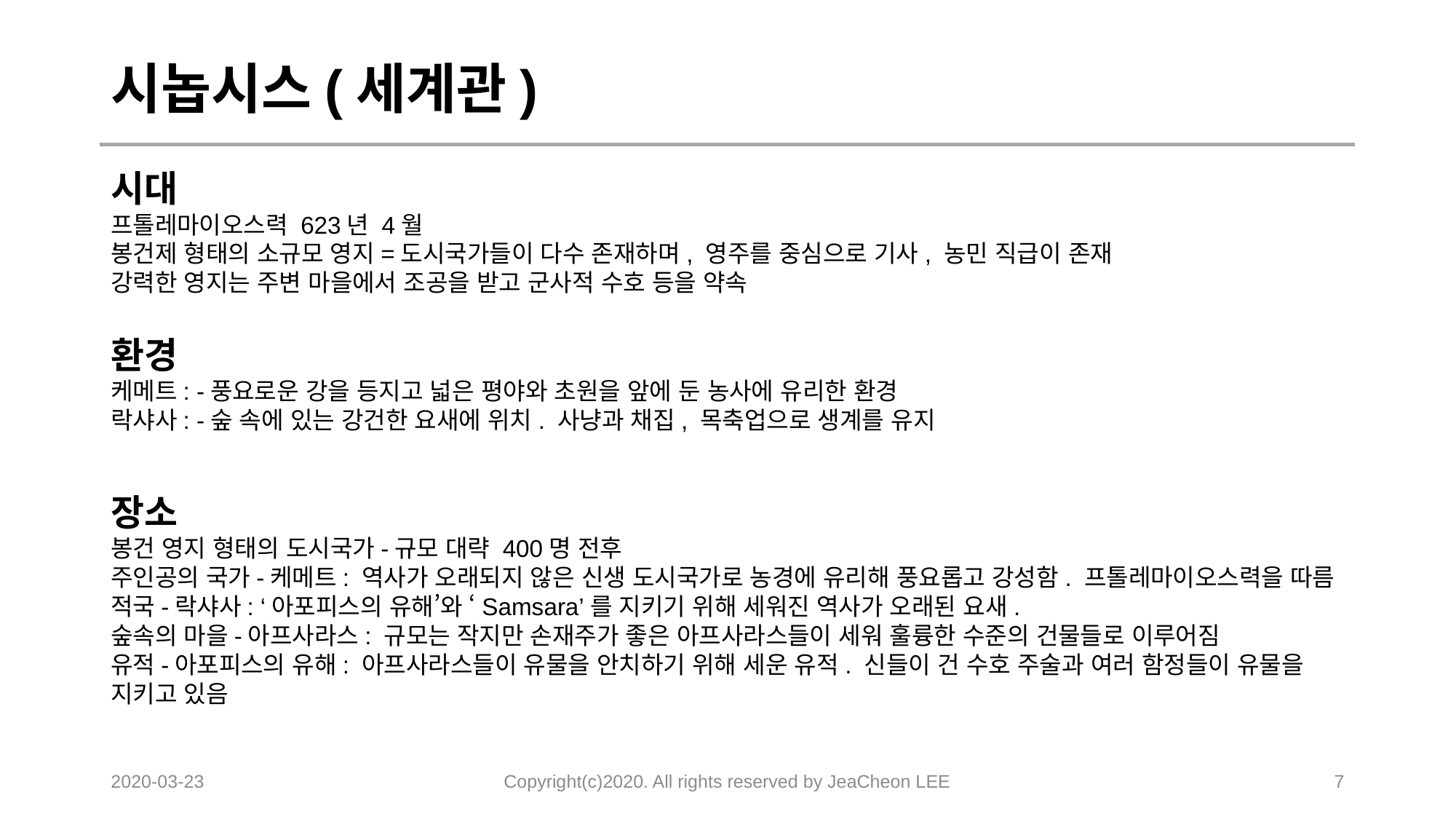

# 시놉시스(세계관)
시대
프톨레마이오스력 623년 4월
봉건제 형태의 소규모 영지=도시국가들이 다수 존재하며, 영주를 중심으로 기사, 농민 직급이 존재
강력한 영지는 주변 마을에서 조공을 받고 군사적 수호 등을 약속
.
환경
케메트: -풍요로운 강을 등지고 넓은 평야와 초원을 앞에 둔 농사에 유리한 환경
락샤사: -숲 속에 있는 강건한 요새에 위치. 사냥과 채집, 목축업으로 생계를 유지
장소
봉건 영지 형태의 도시국가-규모 대략 400명 전후
주인공의 국가-케메트: 역사가 오래되지 않은 신생 도시국가로 농경에 유리해 풍요롭고 강성함. 프톨레마이오스력을 따름
적국-락샤사: ‘아포피스의 유해’와 ‘Samsara’를 지키기 위해 세워진 역사가 오래된 요새.
숲속의 마을-아프사라스: 규모는 작지만 손재주가 좋은 아프사라스들이 세워 훌륭한 수준의 건물들로 이루어짐
유적-아포피스의 유해: 아프사라스들이 유물을 안치하기 위해 세운 유적. 신들이 건 수호 주술과 여러 함정들이 유물을 지키고 있음
2020-03-23
Copyright(c)2020. All rights reserved by JeaCheon LEE
7